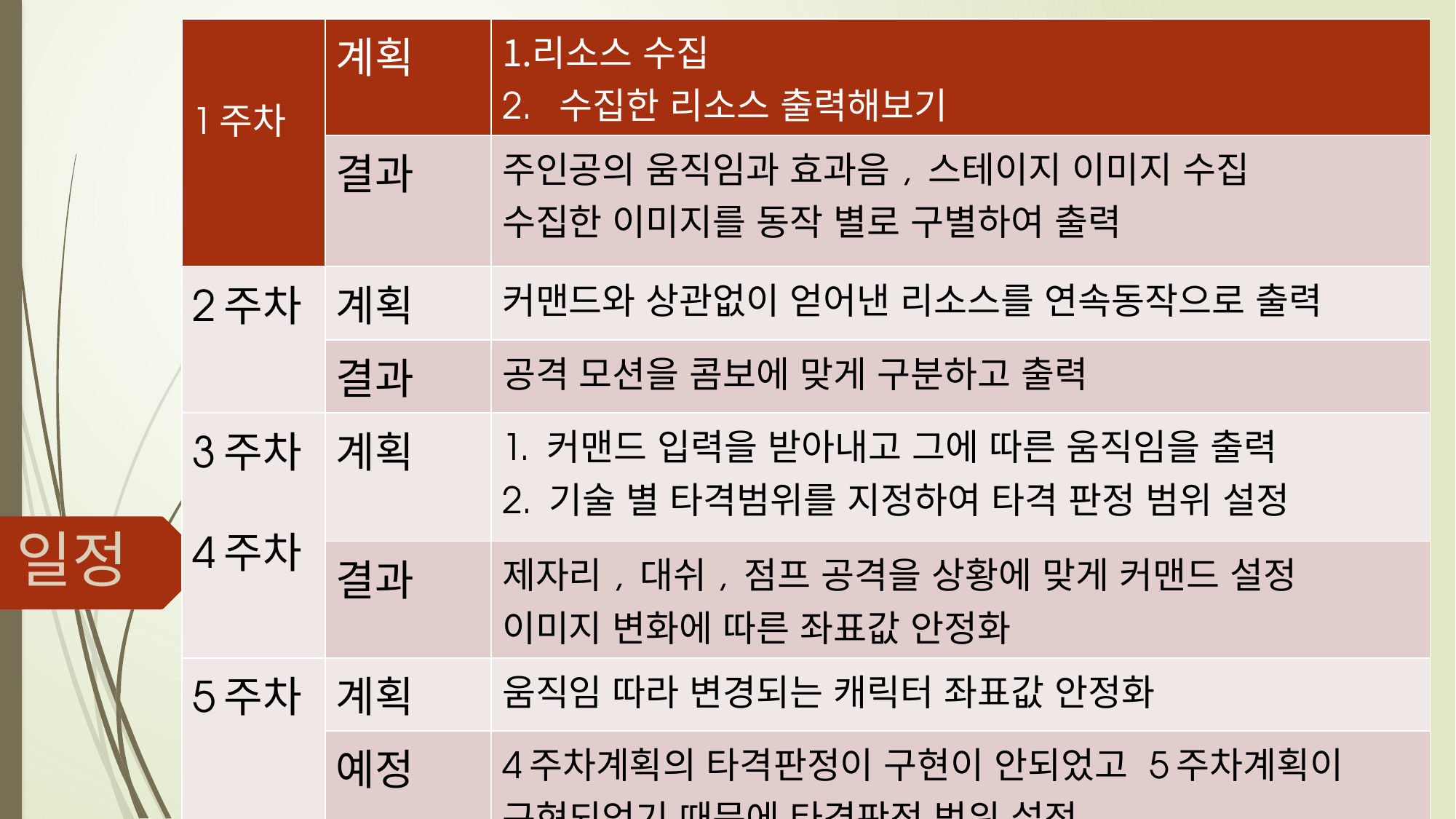

| 1주차 | 계획 | 리소스 수집 2. 수집한 리소스 출력해보기 |
| --- | --- | --- |
|  | 결과 | 주인공의 움직임과 효과음, 스테이지 이미지 수집 수집한 이미지를 동작 별로 구별하여 출력 |
| 2주차 | 계획 | 커맨드와 상관없이 얻어낸 리소스를 연속동작으로 출력 |
|  | 결과 | 공격 모션을 콤보에 맞게 구분하고 출력 |
| 3주차 4주차 | 계획 | 1. 커맨드 입력을 받아내고 그에 따른 움직임을 출력 2. 기술 별 타격범위를 지정하여 타격 판정 범위 설정 |
|  | 결과 | 제자리, 대쉬, 점프 공격을 상황에 맞게 커맨드 설정 이미지 변화에 따른 좌표값 안정화 |
| 5주차 | 계획 | 움직임 따라 변경되는 캐릭터 좌표값 안정화 |
|  | 예정 | 4주차계획의 타격판정이 구현이 안되었고 5주차계획이 구현되었기 때문에 타격판정 범위 설정 |
#
일정